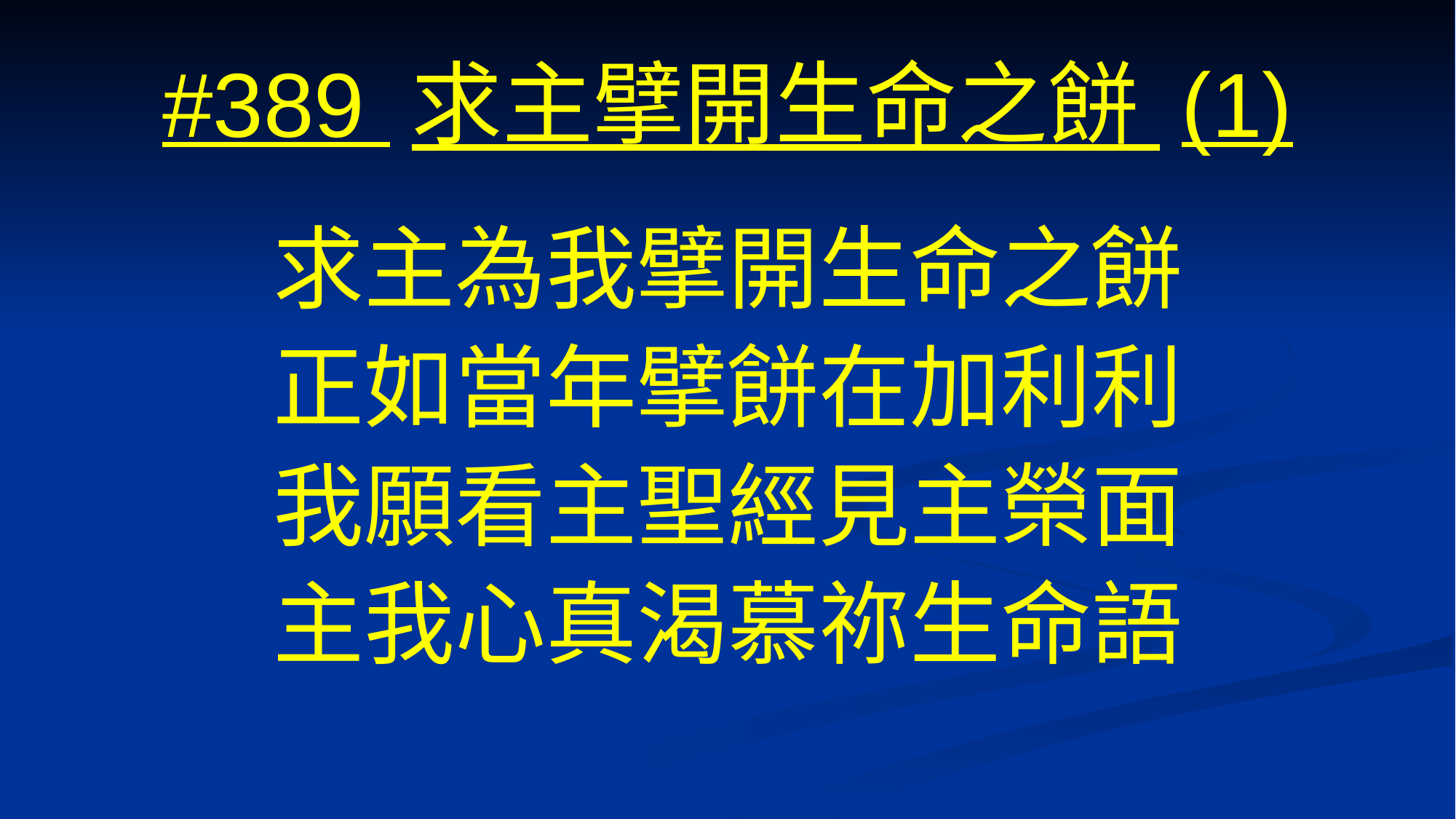

# #389 求主擘開生命之餅 (1)
求主為我擘開生命之餅
正如當年擘餅在加利利
我願看主聖經見主榮面
主我心真渴慕祢生命語